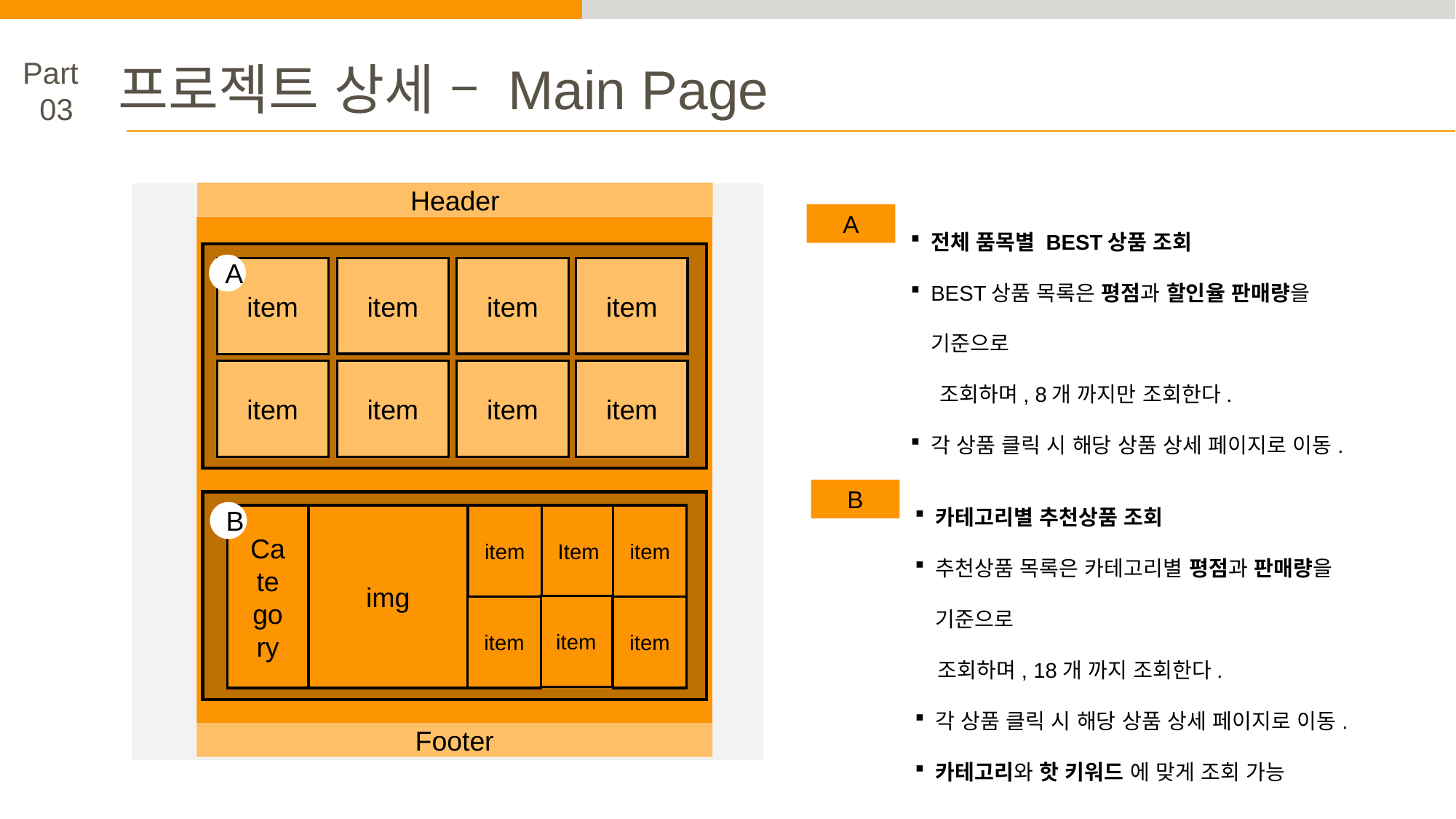

Part
  03
프로젝트 상세 – Main Page
Header

전체 품목별 BEST상품 조회
BEST상품 목록은 평점과 할인율 판매량을 기준으로
    조회하며, 8개 까지만 조회한다.
각 상품 클릭 시 해당 상품 상세 페이지로 이동.
A

A
item
item
item
item
item
item
item
item
카테고리별 추천상품 조회
추천상품 목록은 카테고리별 평점과 판매량을 기준으로
   조회하며, 18개 까지 조회한다.
각 상품 클릭 시 해당 상품 상세 페이지로 이동.
카테고리와 핫 키워드 에 맞게 조회 가능
B

B
Ca
te
go
ry
img
item
Item
item
item
item
item
Footer